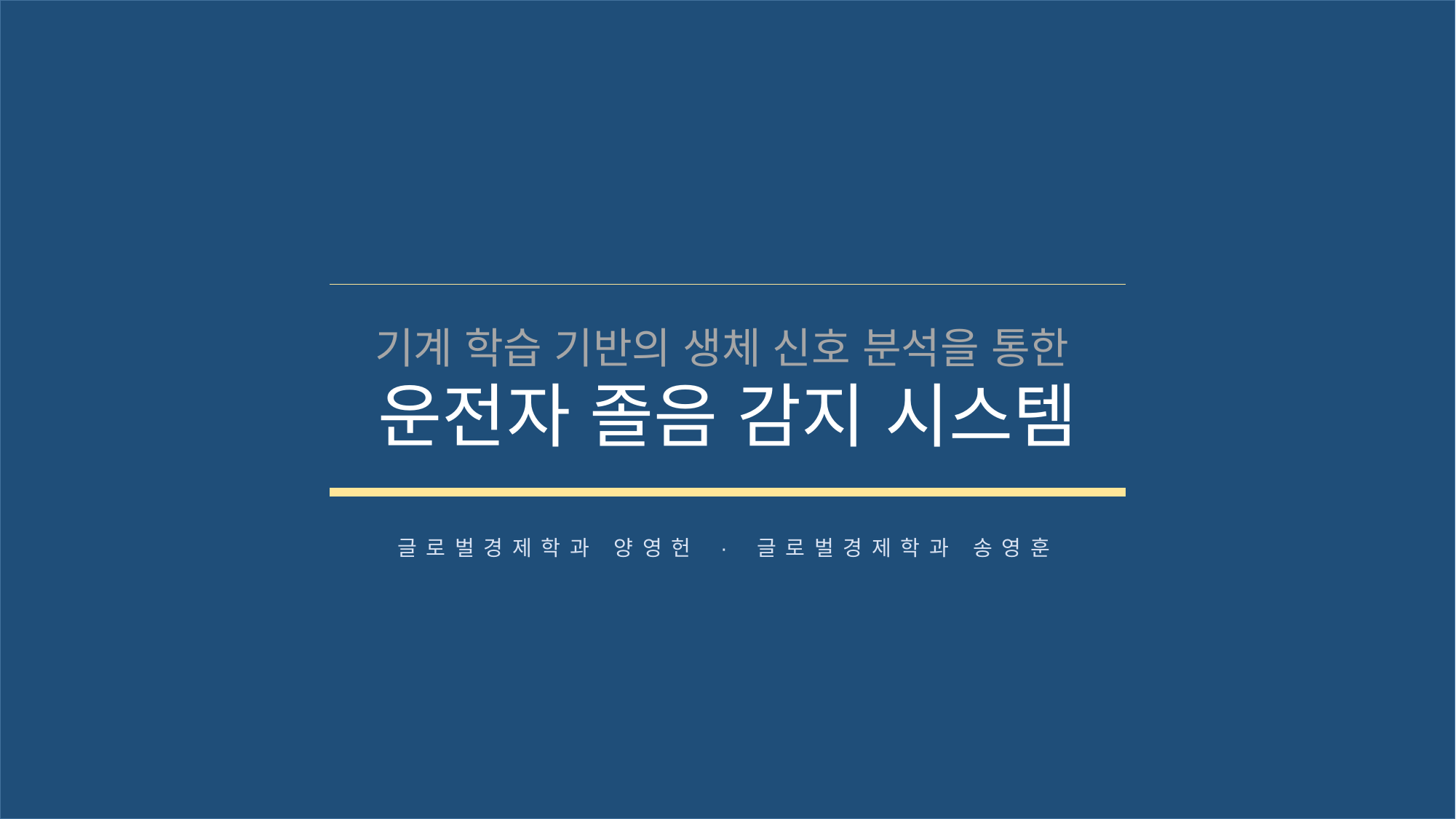

기계 학습 기반의 생체 신호 분석을 통한
운전자 졸음 감지 시스템
글로벌경제학과 양영헌 · 글로벌경제학과 송영훈